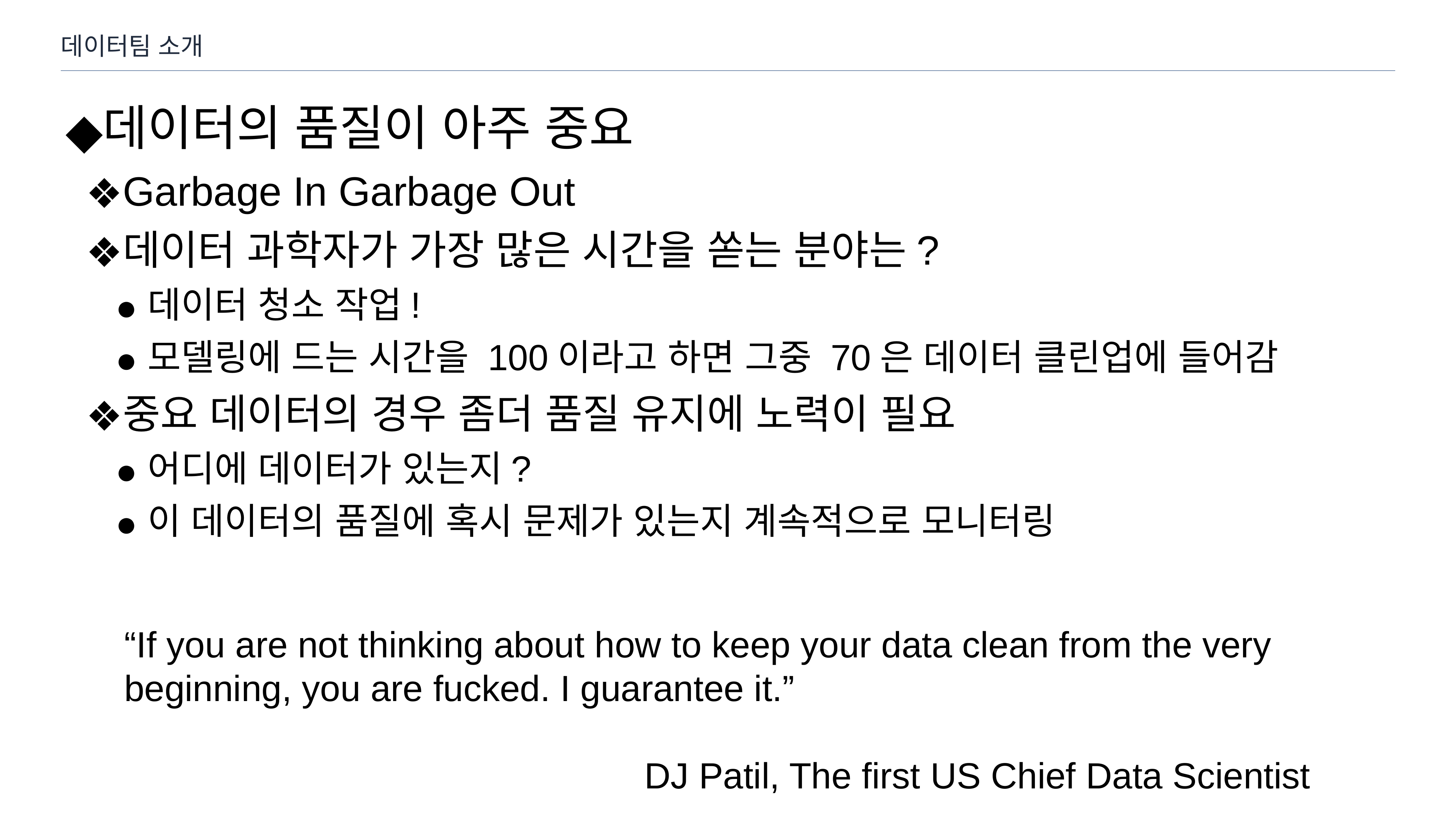

데이터팀 소개
데이터의 품질이 아주 중요
Garbage In Garbage Out
데이터 과학자가 가장 많은 시간을 쏟는 분야는?
데이터 청소 작업!
모델링에 드는 시간을 100이라고 하면 그중 70은 데이터 클린업에 들어감
중요 데이터의 경우 좀더 품질 유지에 노력이 필요
어디에 데이터가 있는지?
이 데이터의 품질에 혹시 문제가 있는지 계속적으로 모니터링
“If you are not thinking about how to keep your data clean from the very beginning, you are fucked. I guarantee it.”

DJ Patil, The first US Chief Data Scientist